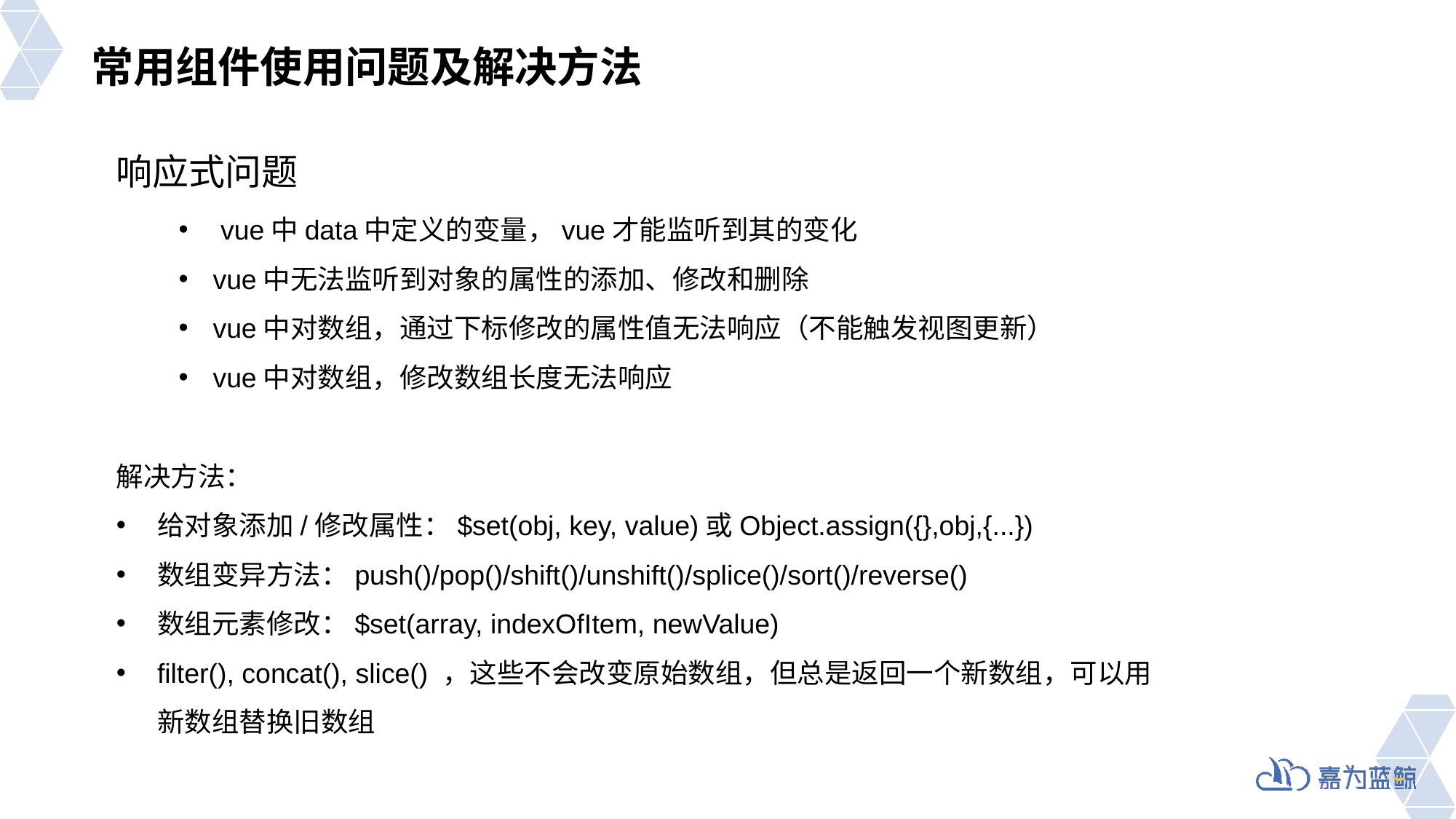

# 常用组件使用问题及解决方法
响应式问题
 vue中data中定义的变量，vue才能监听到其的变化
vue中无法监听到对象的属性的添加、修改和删除
vue中对数组，通过下标修改的属性值无法响应（不能触发视图更新）
vue中对数组，修改数组长度无法响应
解决方法：
给对象添加/修改属性：$set(obj, key, value)或Object.assign({},obj,{...})
数组变异方法：push()/pop()/shift()/unshift()/splice()/sort()/reverse()
数组元素修改：$set(array, indexOfItem, newValue)
filter(), concat(), slice() ，这些不会改变原始数组，但总是返回一个新数组，可以用新数组替换旧数组